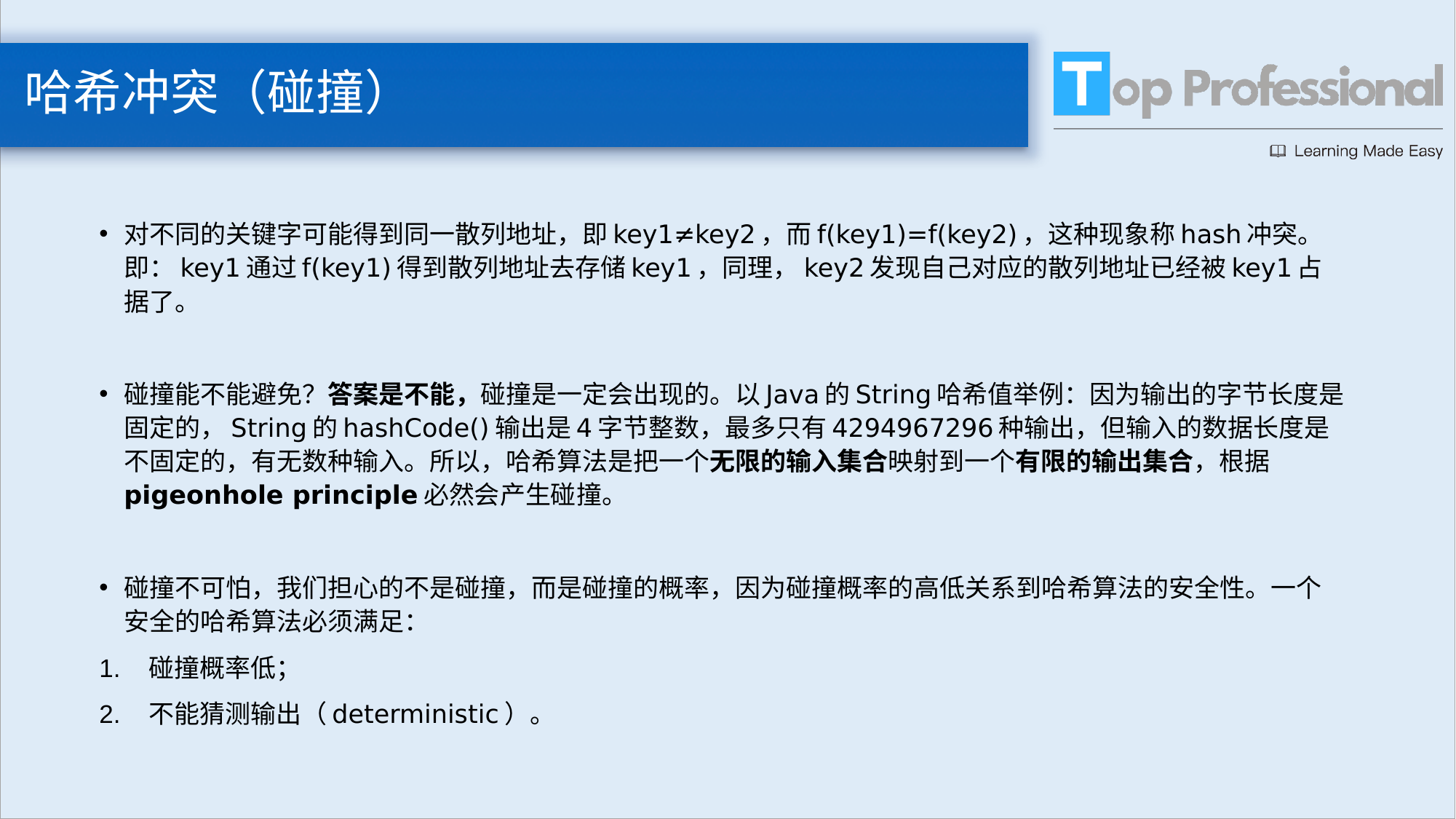

# 哈希冲突（碰撞）
对不同的关键字可能得到同一散列地址，即key1≠key2，而f(key1)=f(key2)，这种现象称hash冲突。即：key1通过f(key1)得到散列地址去存储key1，同理，key2发现自己对应的散列地址已经被key1占据了。

碰撞能不能避免？答案是不能，碰撞是一定会出现的。以Java的String哈希值举例：因为输出的字节长度是固定的，String的hashCode()输出是4字节整数，最多只有4294967296种输出，但输入的数据长度是不固定的，有无数种输入。所以，哈希算法是把一个无限的输入集合映射到一个有限的输出集合，根据pigeonhole principle必然会产生碰撞。

碰撞不可怕，我们担心的不是碰撞，而是碰撞的概率，因为碰撞概率的高低关系到哈希算法的安全性。一个安全的哈希算法必须满足：
碰撞概率低；
不能猜测输出（deterministic）。